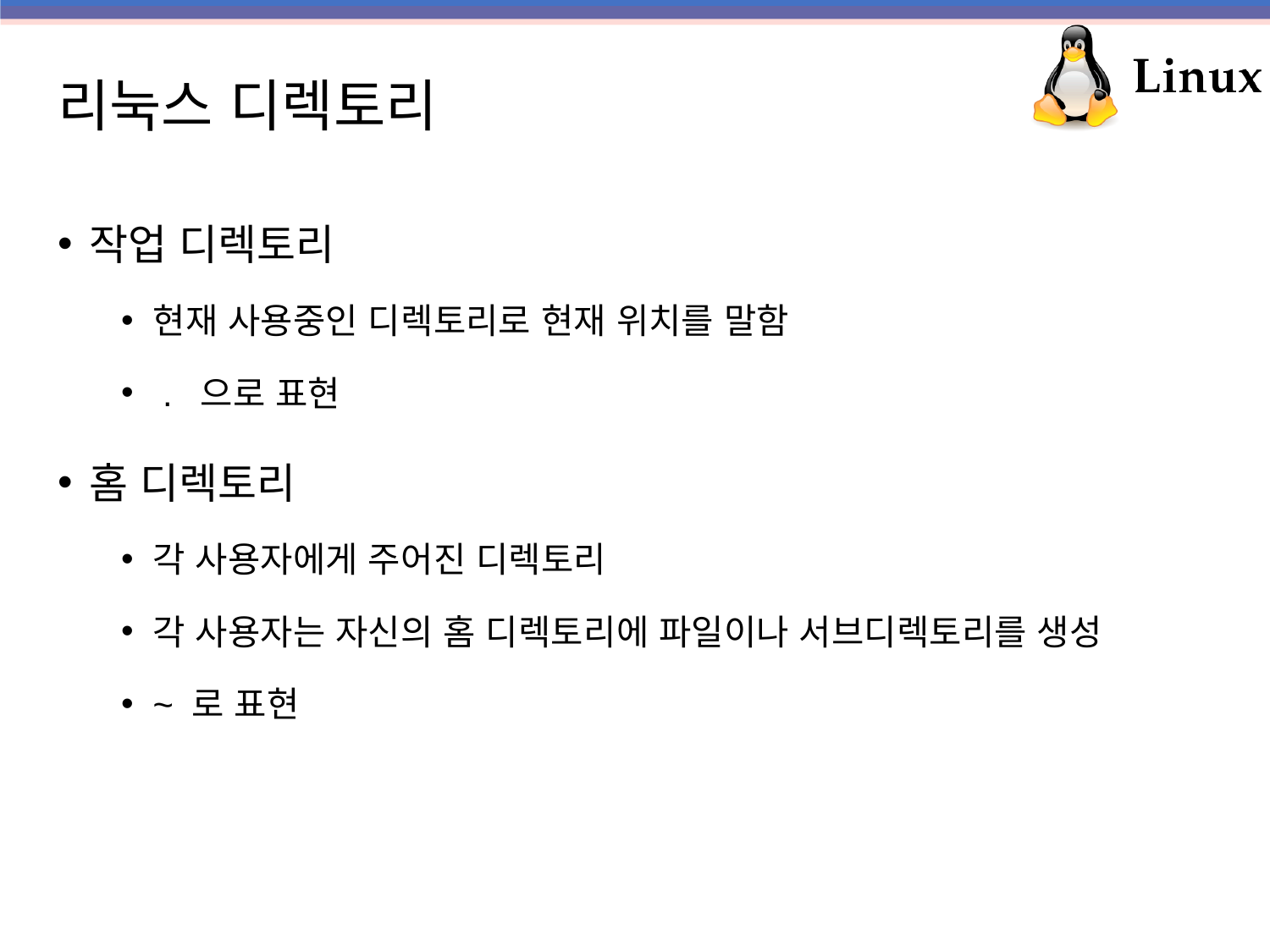

# 리눅스 디렉토리
작업 디렉토리
현재 사용중인 디렉토리로 현재 위치를 말함
 .  으로 표현
홈 디렉토리
각 사용자에게 주어진 디렉토리
각 사용자는 자신의 홈 디렉토리에 파일이나 서브디렉토리를 생성
~ 로 표현